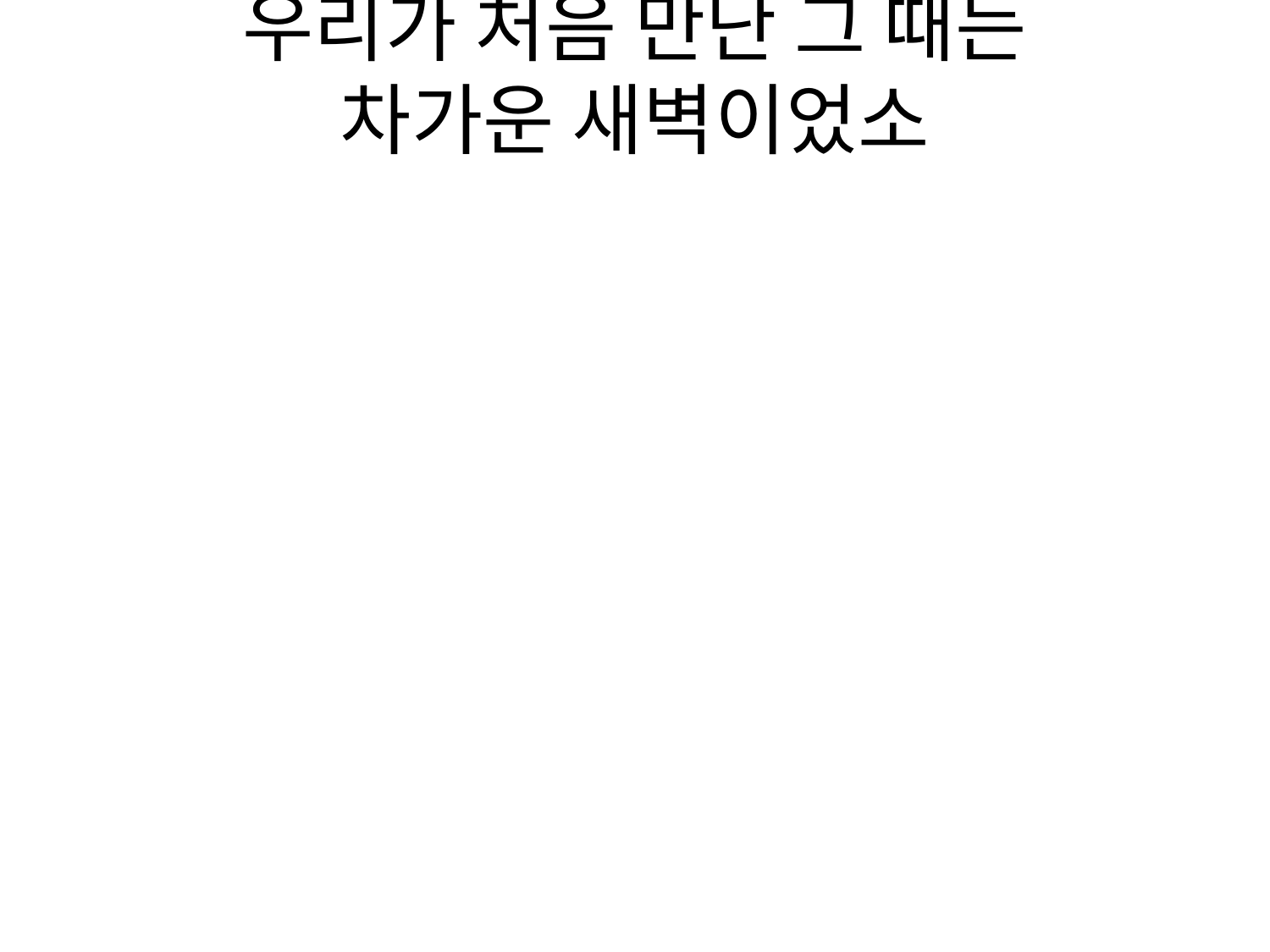

# 우리가 처음 만난 그 때는
차가운 새벽이었소